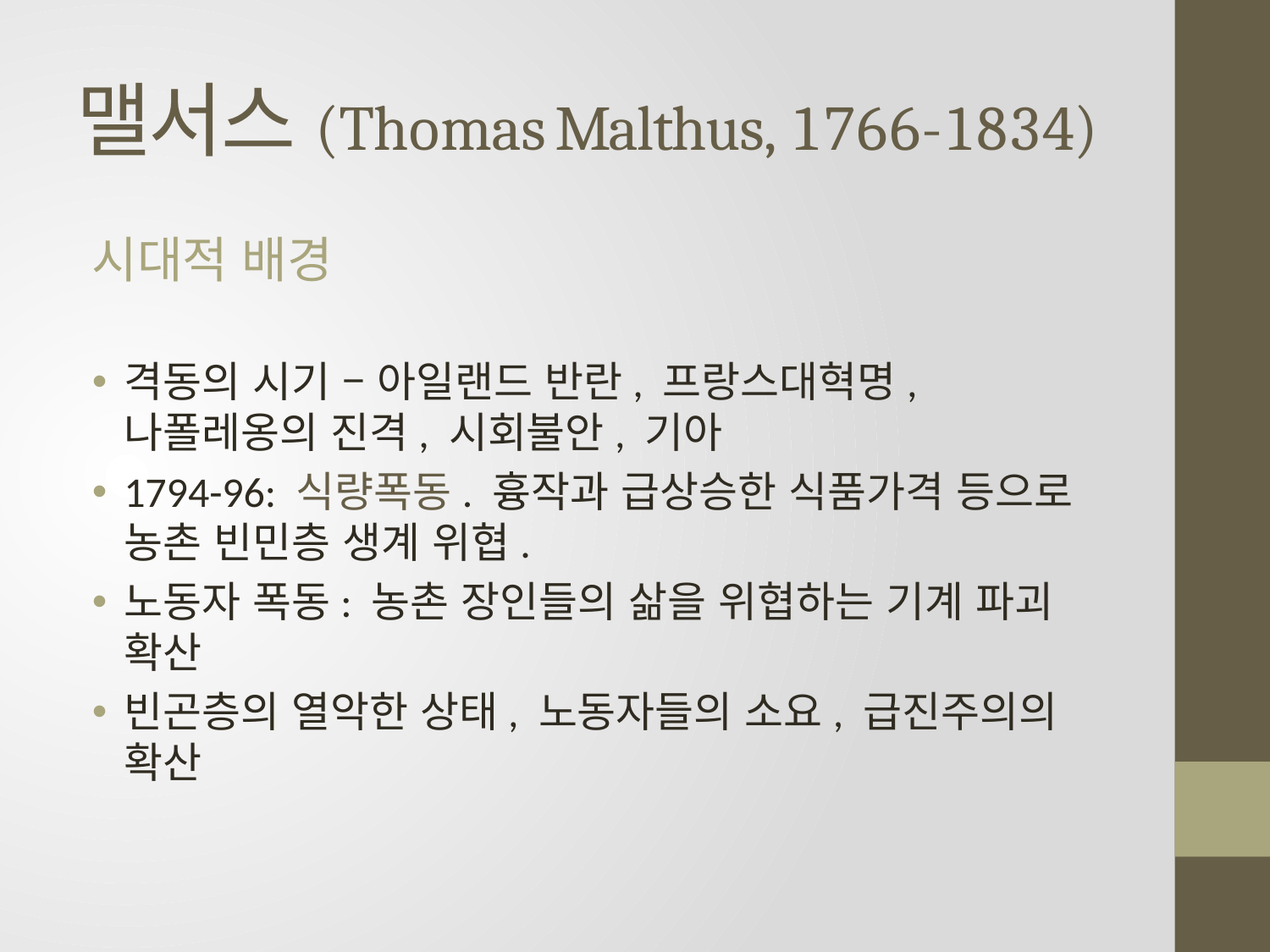

# 맬서스(Thomas Malthus, 1766-1834)
시대적 배경

격동의 시기 – 아일랜드 반란, 프랑스대혁명, 나폴레옹의 진격, 시회불안, 기아
1794-96: 식량폭동. 흉작과 급상승한 식품가격 등으로 농촌 빈민층 생계 위협.
노동자 폭동: 농촌 장인들의 삶을 위협하는 기계 파괴 확산
빈곤층의 열악한 상태, 노동자들의 소요, 급진주의의 확산